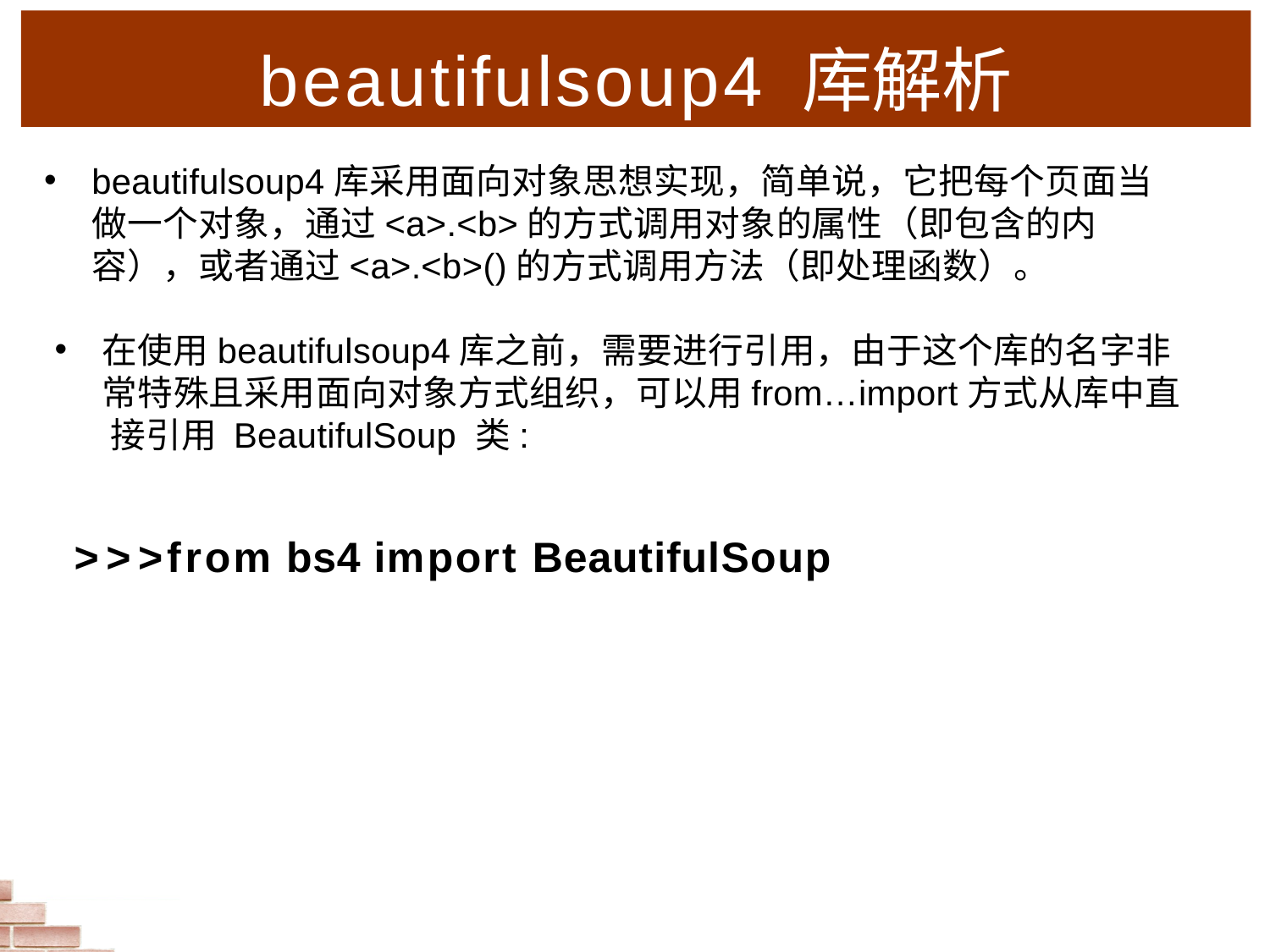

beautifulsoup4 库解析
beautifulsoup4库采用面向对象思想实现，简单说，它把每个页面当做一个对象，通过<a>.<b>的方式调用对象的属性（即包含的内容），或者通过<a>.<b>()的方式调用方法（即处理函数）。

在使用beautifulsoup4库之前，需要进行引用，由于这个库的名字非常特殊且采用面向对象方式组织，可以用from…import方式从库中直  接引用 BeautifulSoup 类:

>>>from bs4 import BeautifulSoup